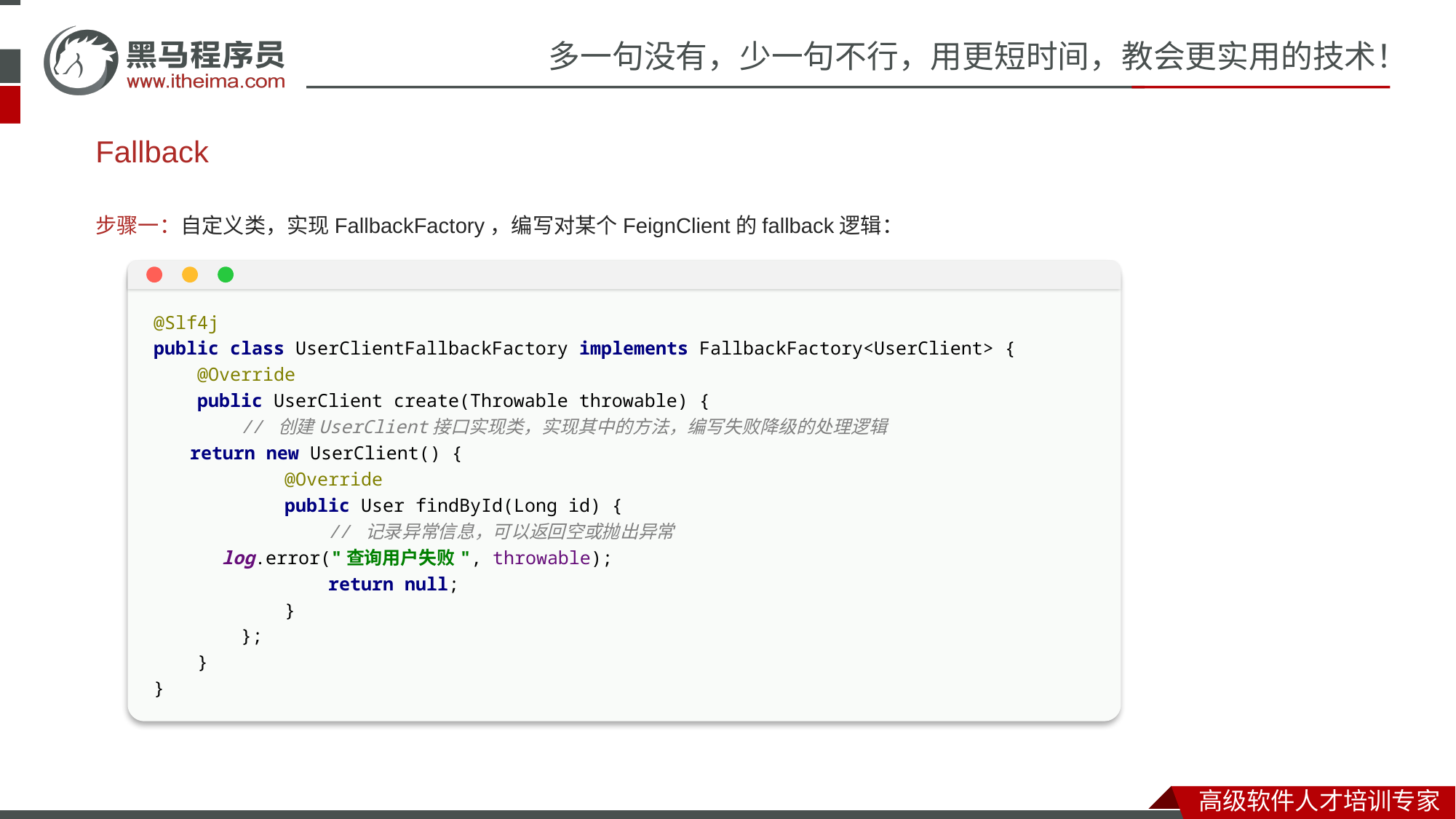

# Fallback
步骤一：自定义类，实现FallbackFactory，编写对某个FeignClient的fallback逻辑：

@Slf4j
public class UserClientFallbackFactory implements FallbackFactory<UserClient> {
    @Override
    public UserClient create(Throwable throwable) {
        // 创建UserClient接口实现类，实现其中的方法，编写失败降级的处理逻辑
        return new UserClient() {
            @Override
            public User findById(Long id) {
                // 记录异常信息，可以返回空或抛出异常
                log.error("查询用户失败", throwable);
                return null;
            }
        };
    }
}